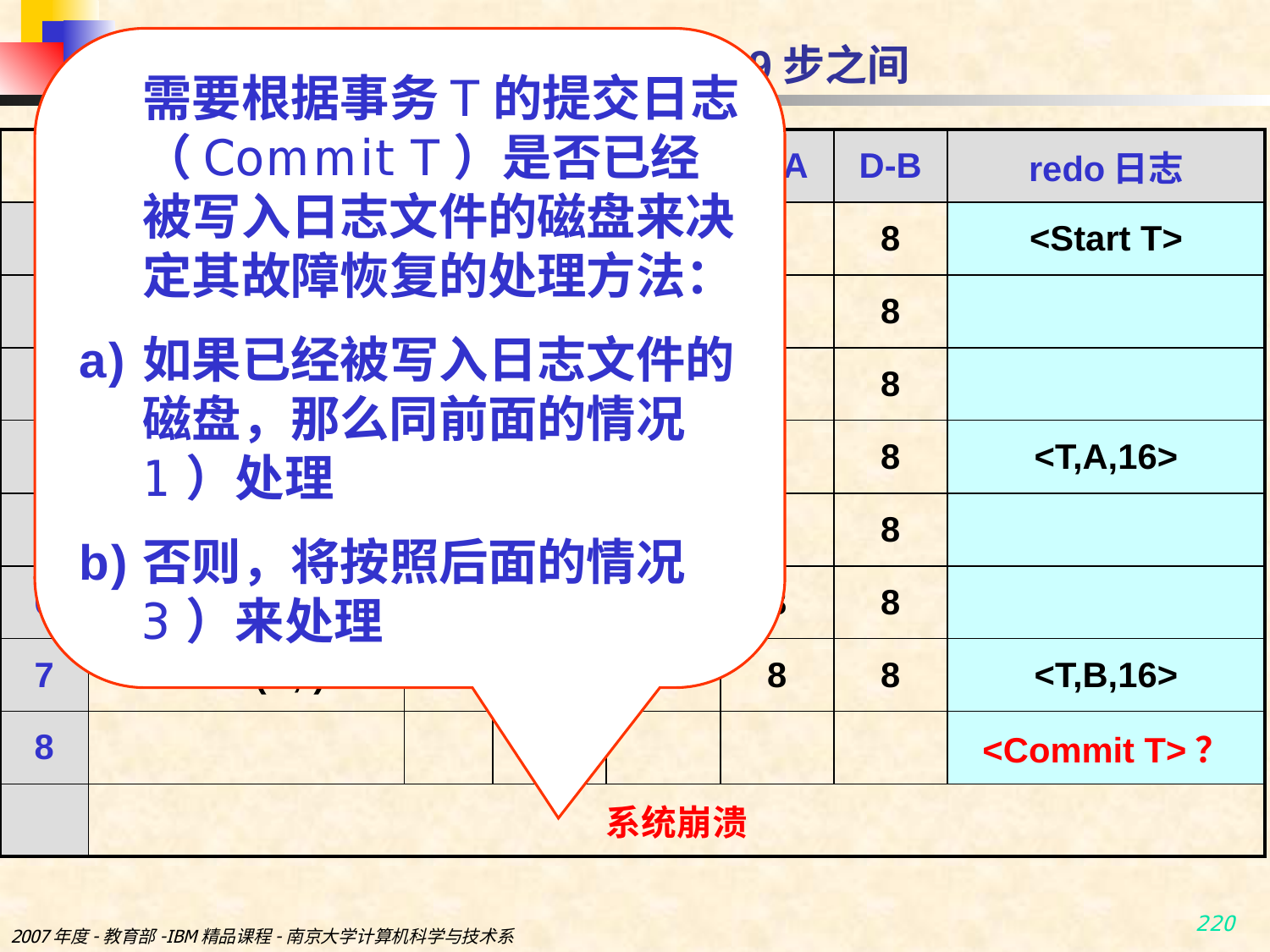

# 情况2)：故障发生在第8步与第9步之间
	需要根据事务T的提交日志（Commit T）是否已经被写入日志文件的磁盘来决定其故障恢复的处理方法：
如果已经被写入日志文件的磁盘，那么同前面的情况1）处理
否则，将按照后面的情况3）来处理
|  | T | t | M-A | M-B | D-A | D-B | redo日志 |
| --- | --- | --- | --- | --- | --- | --- | --- |
| 1 |  |  |  |  | 8 | 8 | <Start T> |
| 2 | Read(A,t) | 8 | 8 |  | 8 | 8 |  |
| 3 | t := t\*2 | 16 | 8 |  | 8 | 8 |  |
| 4 | Write(A,t) | 16 | 16 |  | 8 | 8 | <T,A,16> |
| 5 | Read(B,t) | 8 | 16 | 8 | 8 | 8 |  |
| 6 | t := t\*2 | 16 | 16 | 8 | 8 | 8 |  |
| 7 | Write(B,t) | 16 | 16 | 16 | 8 | 8 | <T,B,16> |
| 8 |  |  |  |  |  |  | <Commit T>？ |
|  | 系统崩溃 |  |  |  |  |  |  |
220